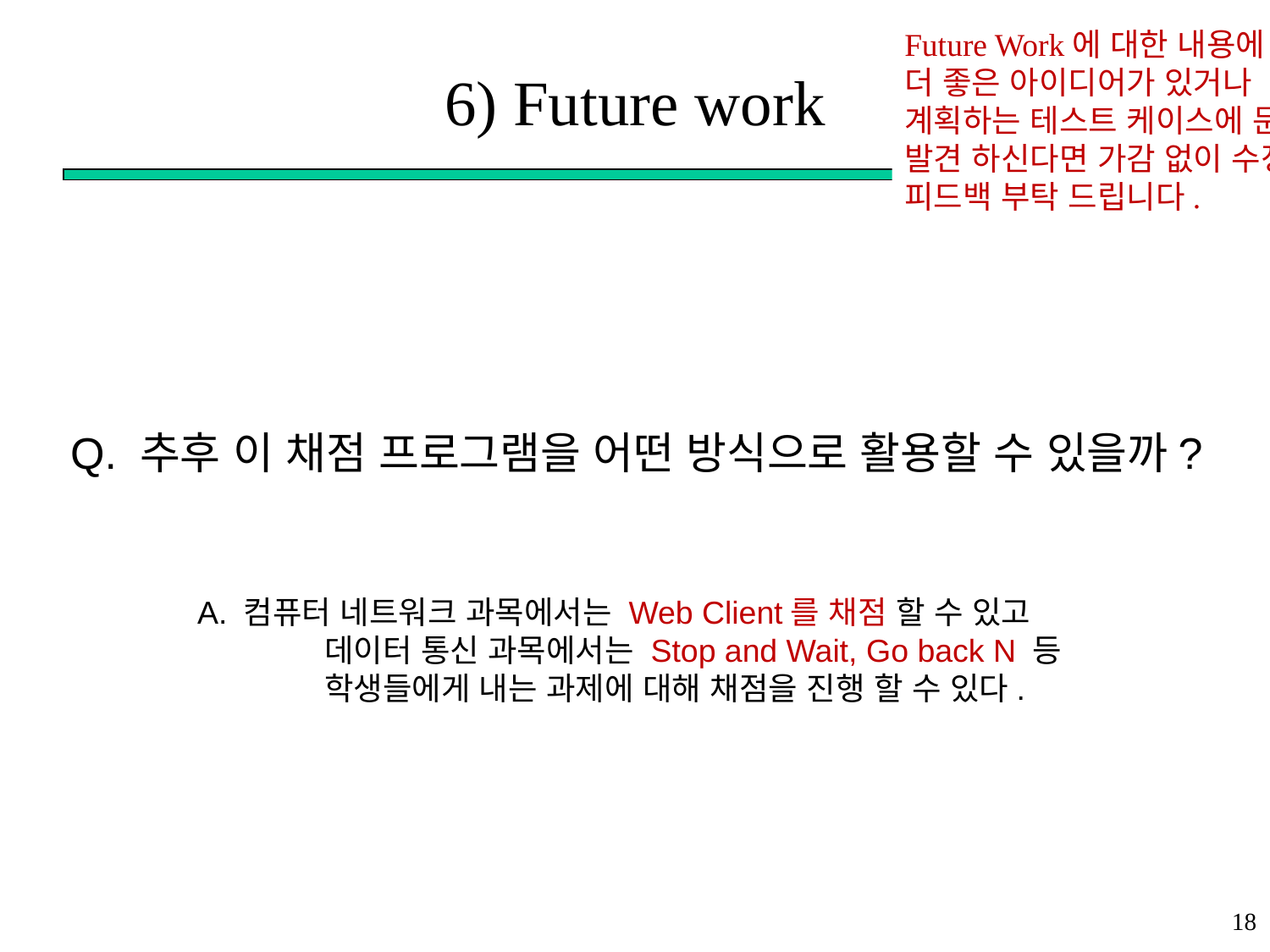

Future Work에 대한 내용에 대해
더 좋은 아이디어가 있거나
계획하는 테스트 케이스에 문제점을
발견 하신다면 가감 없이 수정 및
피드백 부탁 드립니다.
# 6) Future work
Q. 추후 이 채점 프로그램을 어떤 방식으로 활용할 수 있을까?

	A. 컴퓨터 네트워크 과목에서는 Web Client를 채점 할 수 있고
		데이터 통신 과목에서는 Stop and Wait, Go back N 등
		학생들에게 내는 과제에 대해 채점을 진행 할 수 있다.
18